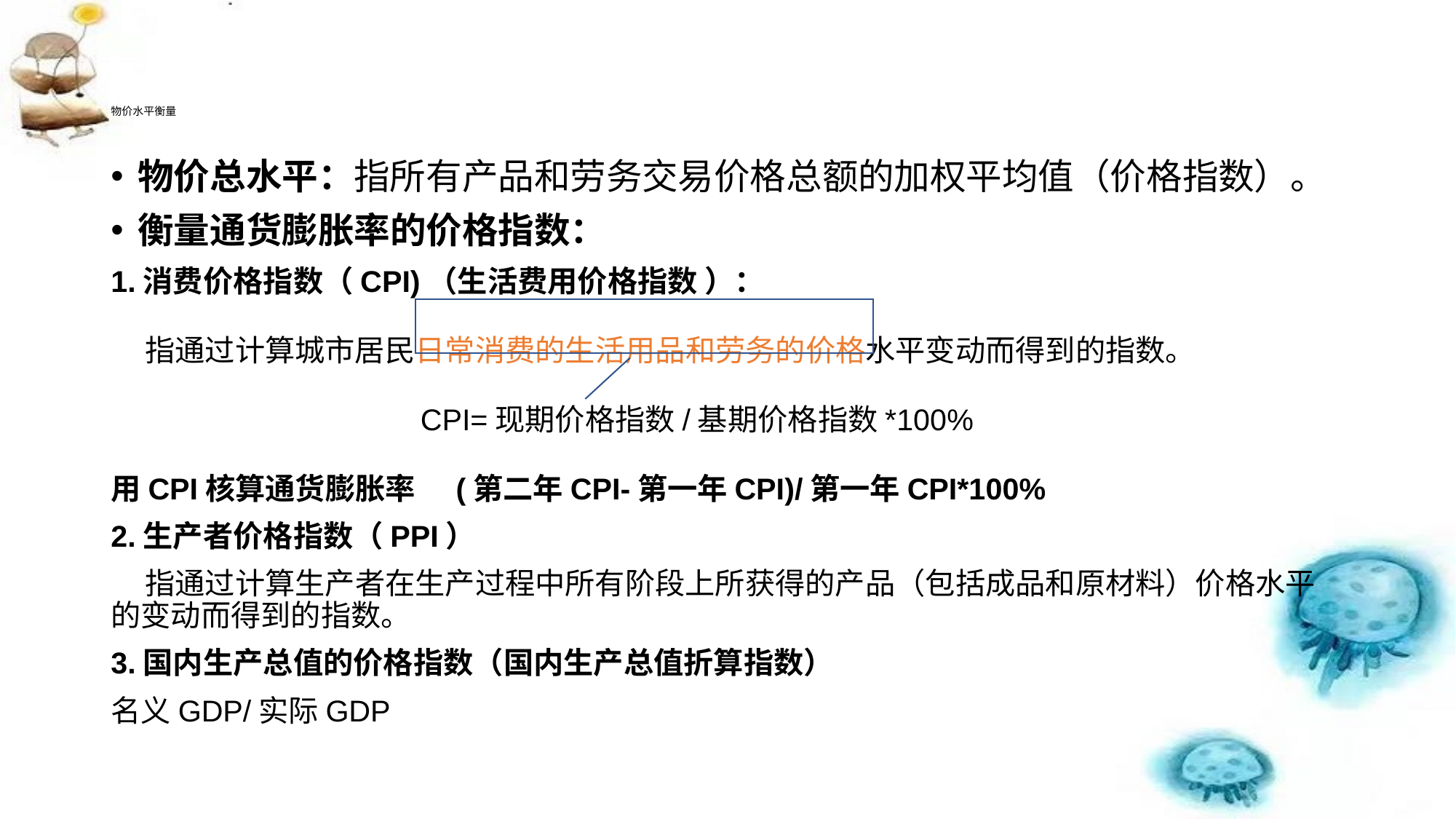

# 物价水平衡量
物价总水平：指所有产品和劳务交易价格总额的加权平均值（价格指数）。
衡量通货膨胀率的价格指数：
1.消费价格指数（CPI)（生活费用价格指数 ）：
    指通过计算城市居民日常消费的生活用品和劳务的价格水平变动而得到的指数。
                                     CPI=现期价格指数/基期价格指数*100%
用CPI核算通货膨胀率     (第二年CPI-第一年CPI)/第一年CPI*100%
2.生产者价格指数（PPI）
    指通过计算生产者在生产过程中所有阶段上所获得的产品（包括成品和原材料）价格水平的变动而得到的指数。
3.国内生产总值的价格指数（国内生产总值折算指数）
名义GDP/实际GDP